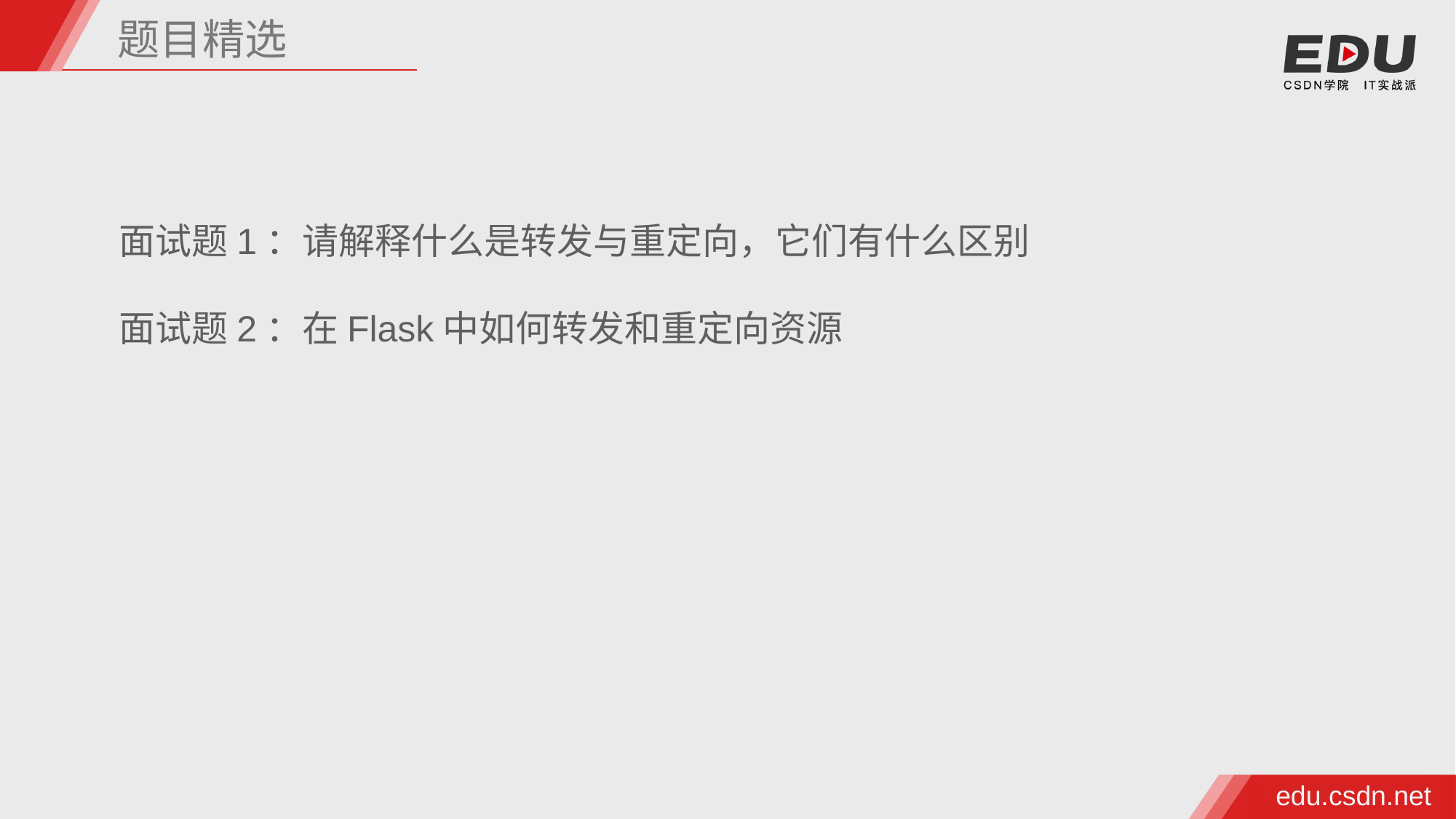

题目精选
面试题1：请解释什么是转发与重定向，它们有什么区别
面试题2：在Flask中如何转发和重定向资源
edu.csdn.net